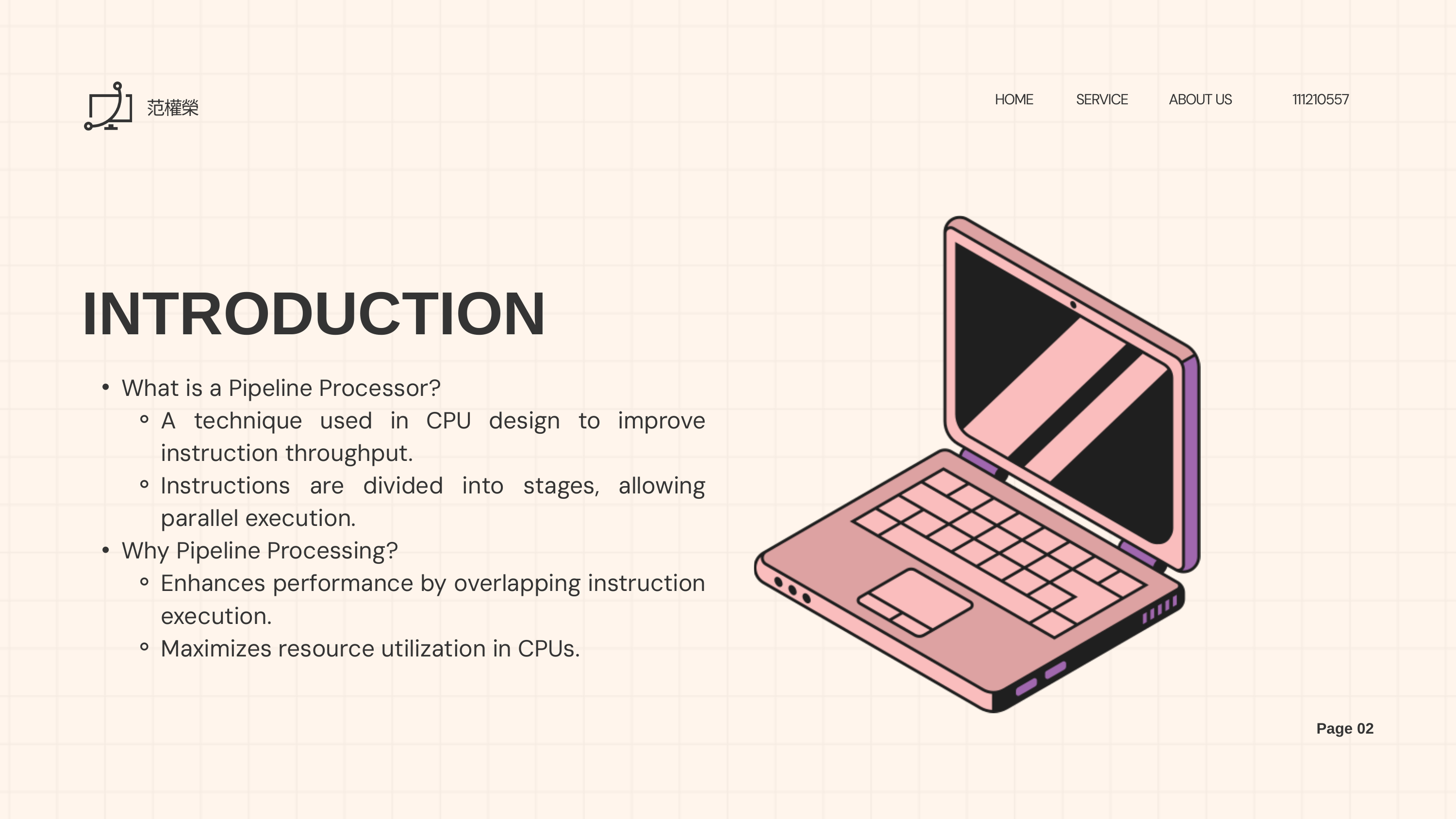

HOME
SERVICE
ABOUT US
111210557
范權榮

INTRODUCTION
What is a Pipeline Processor?
A technique used in CPU design to improve instruction throughput.
Instructions are divided into stages, allowing parallel execution.
Why Pipeline Processing?
Enhances performance by overlapping instruction execution.
Maximizes resource utilization in CPUs.

Page 02